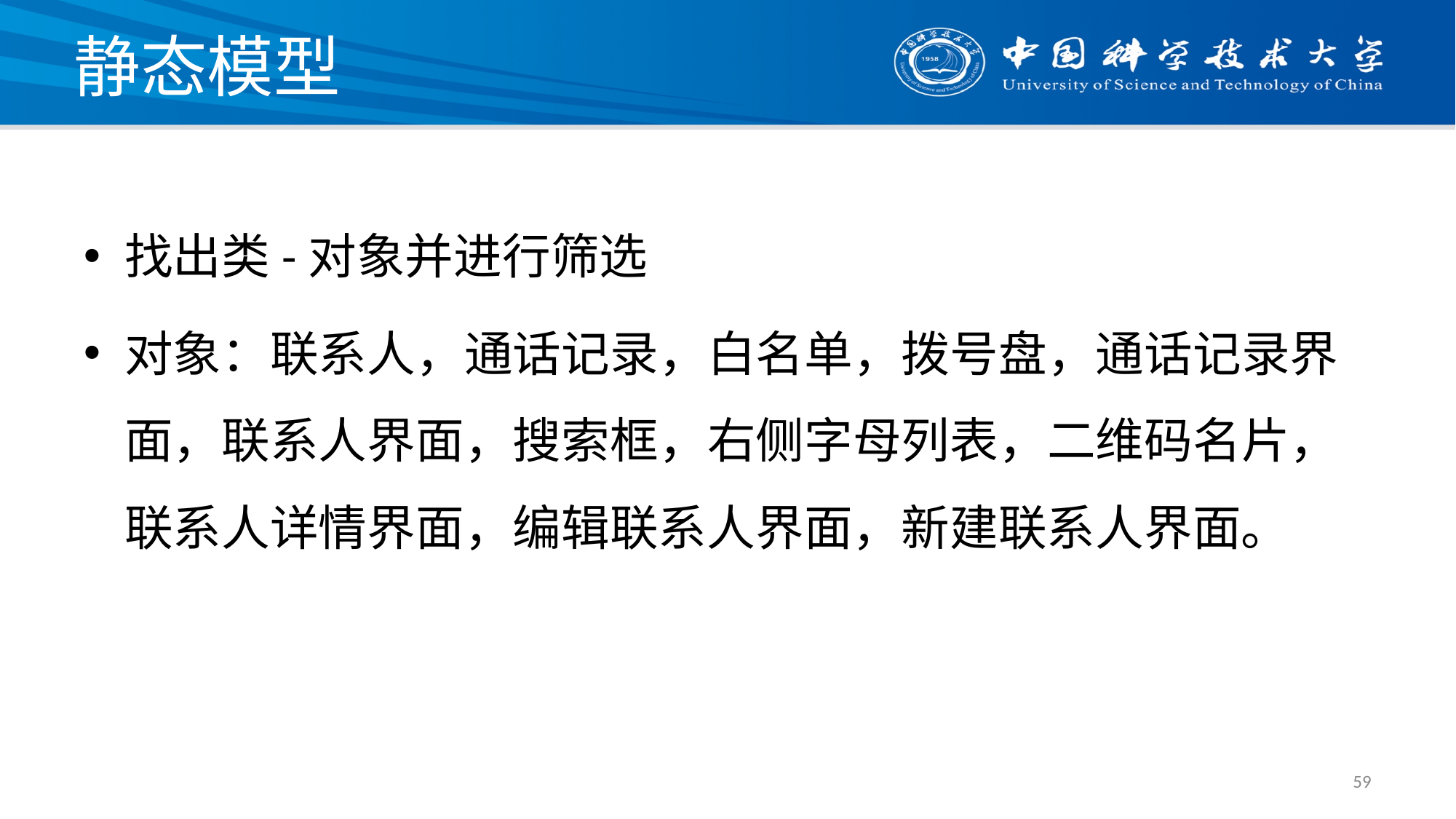

# 静态模型
找出类-对象并进行筛选
对象：联系人，通话记录，白名单，拨号盘，通话记录界面，联系人界面，搜索框，右侧字母列表，二维码名片，联系人详情界面，编辑联系人界面，新建联系人界面。
59